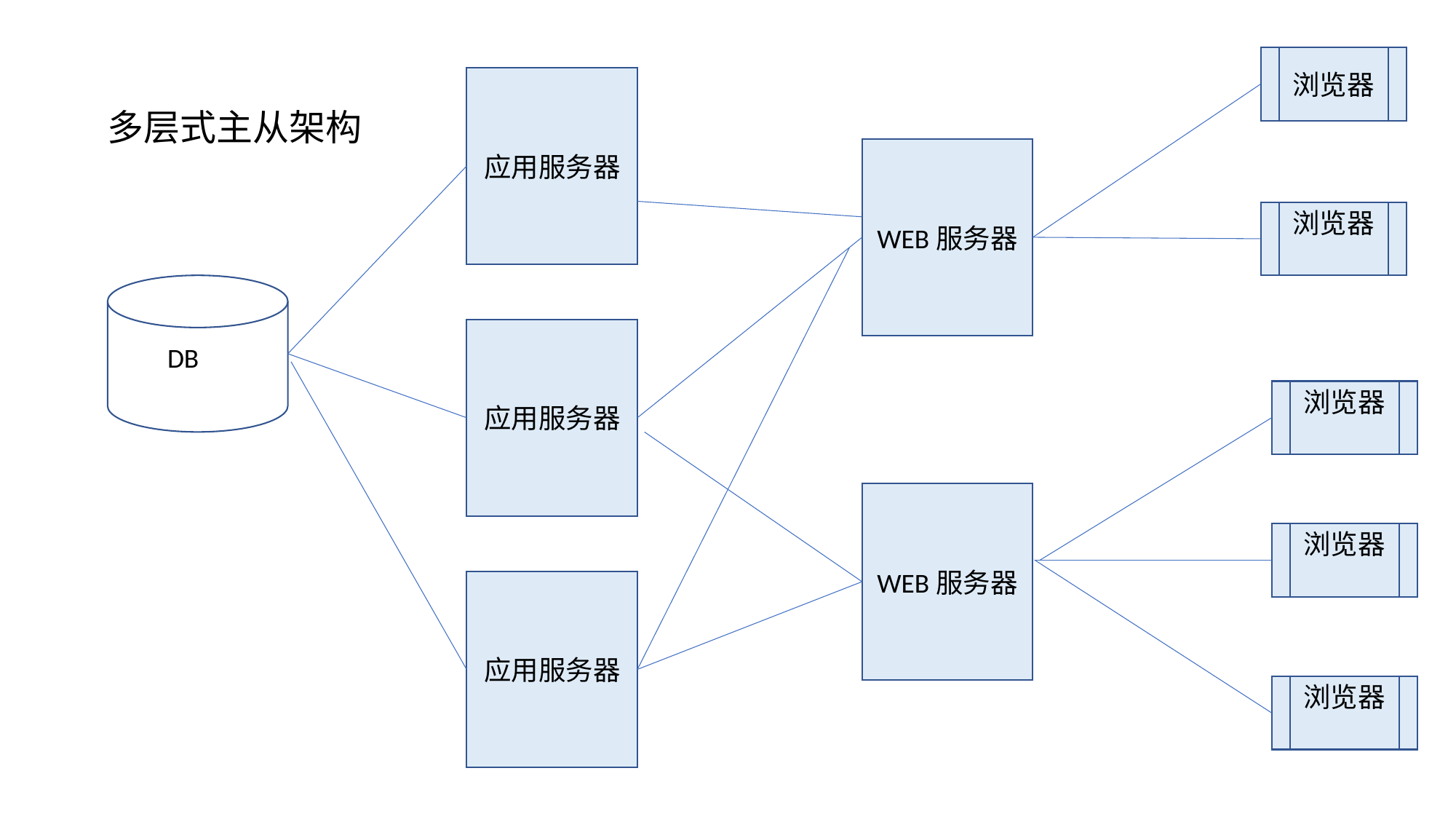

浏览器
应用服务器
多层式主从架构

WEB服务器
浏览器

应用服务器
DB
浏览器

WEB服务器
浏览器

应用服务器
浏览器